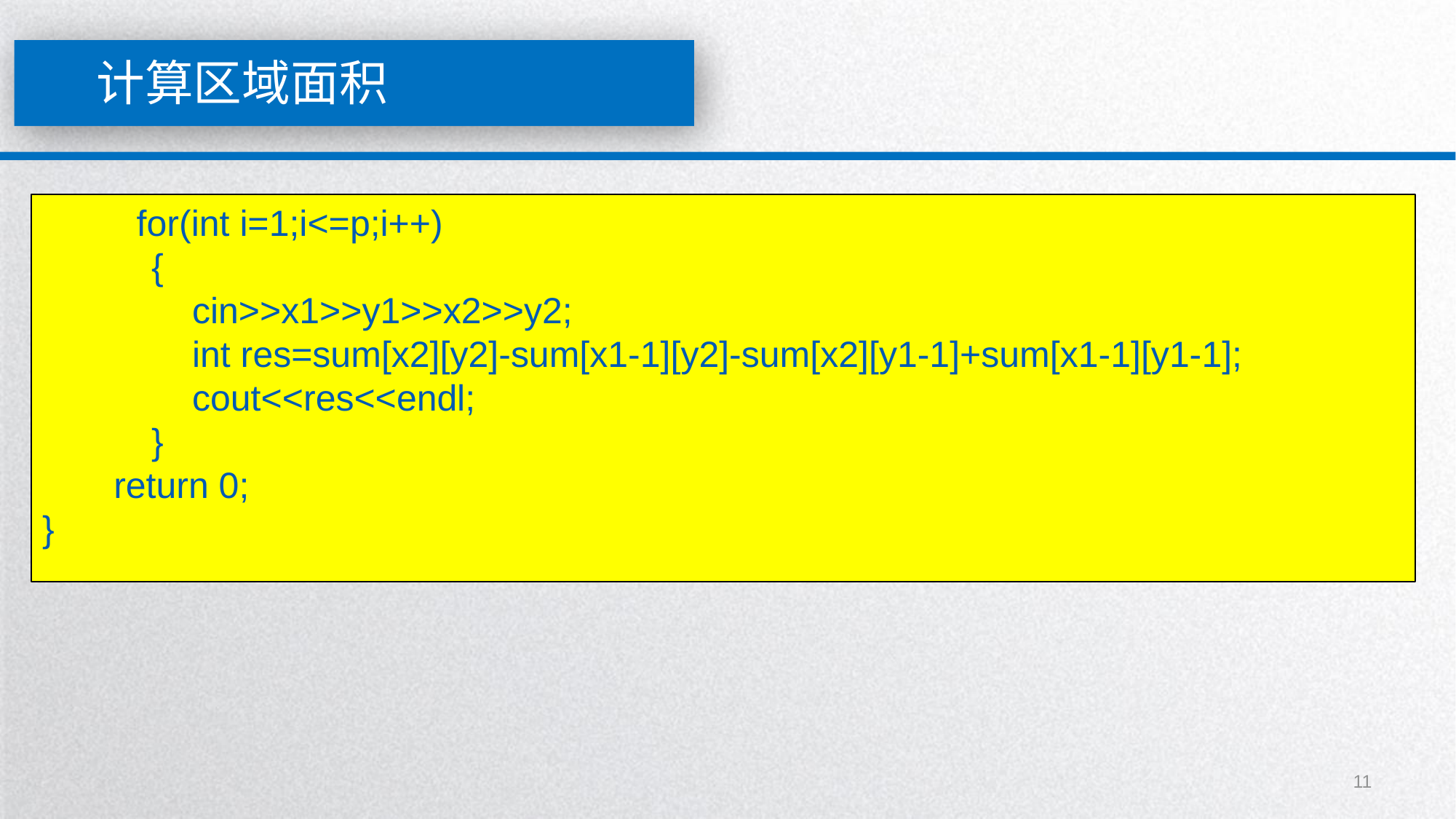

计算区域面积
              for(int i=1;i<=p;i++)
	{
	    cin>>x1>>y1>>x2>>y2;
	    int res=sum[x2][y2]-sum[x1-1][y2]-sum[x2][y1-1]+sum[x1-1][y1-1];
	    cout<<res<<endl;
	}
       return 0;
}
11